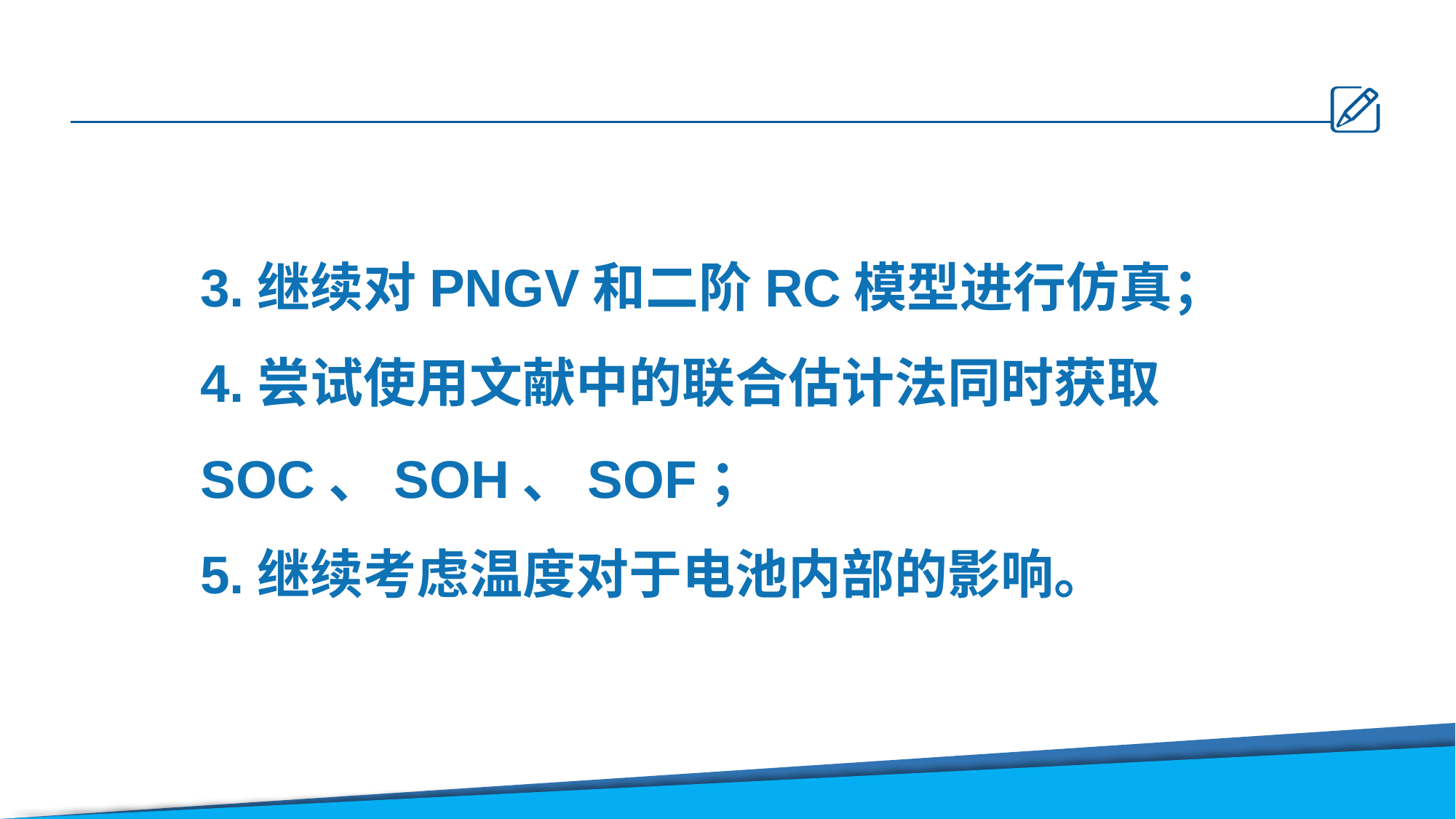

3.继续对PNGV和二阶RC模型进行仿真；
4.尝试使用文献中的联合估计法同时获取SOC、SOH、SOF；
5.继续考虑温度对于电池内部的影响。